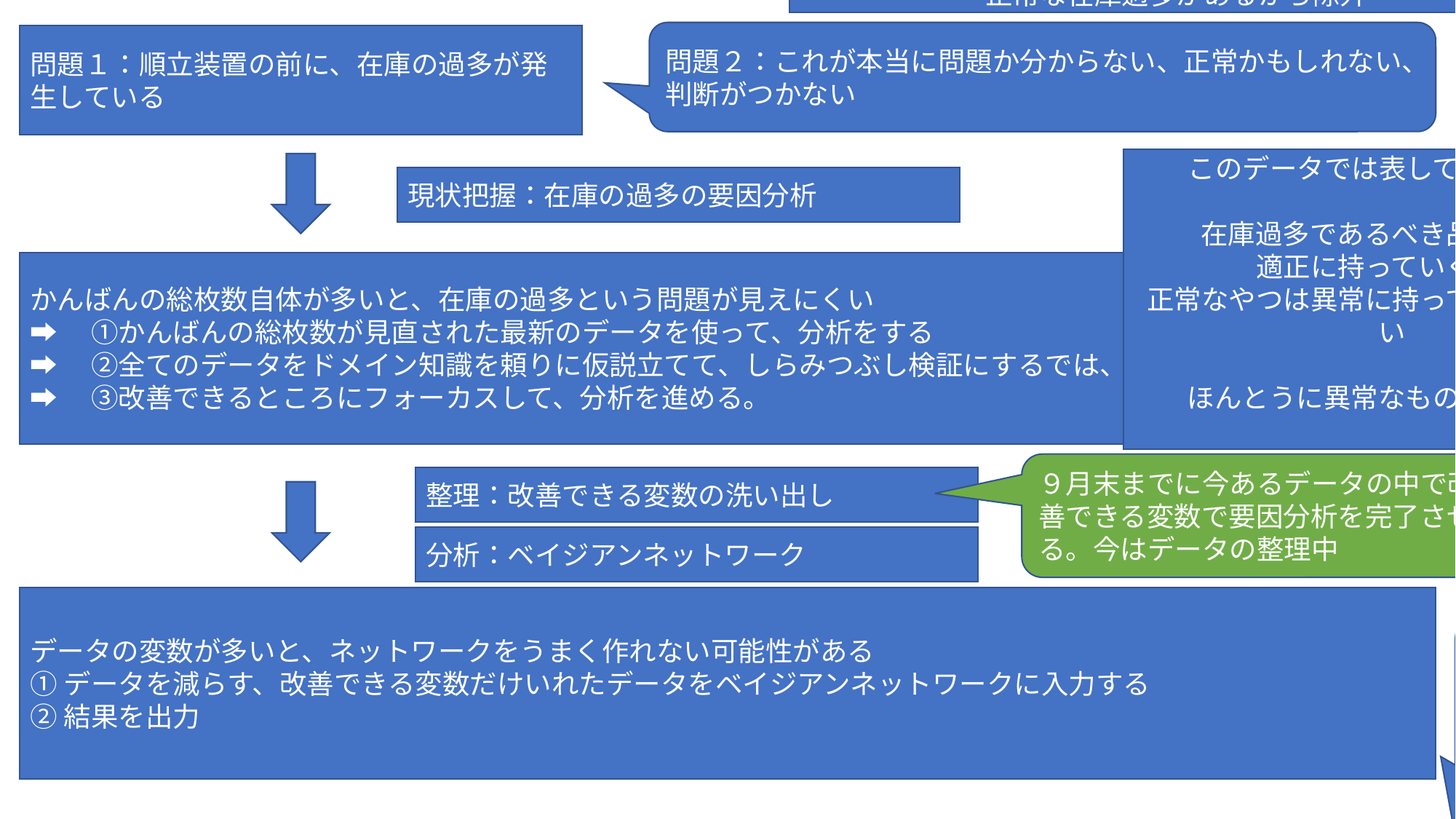

問題のある在庫過多の要因を知りタい
＞＞そのためのあぶり出しの第一ステップがこの分析
正常な在庫過多があるから除外
問題２：これが本当に問題か分からない、正常かもしれない、判断がつかない
問題１：順立装置の前に、在庫の過多が発生している
このデータでは表してないよね？

在庫過多であるべき品番もある
適正に持っていくべき
正常なやつは異常に持って行った方がいい

ほんとうに異常なものをみつける

現状把握：在庫の過多の要因分析
かんばんの総枚数自体が多いと、在庫の過多という問題が見えにくい
➡　➀かんばんの総枚数が見直された最新のデータを使って、分析をする
➡　➁全てのデータをドメイン知識を頼りに仮説立てて、しらみつぶし検証にするでは、時間がかかる。
➡　③改善できるところにフォーカスして、分析を進める。
９月末までに今あるデータの中で改善できる変数で要因分析を完了させる。今はデータの整理中
整理：改善できる変数の洗い出し

分析：ベイジアンネットワーク
データの変数が多いと、ネットワークをうまく作れない可能性がある
➀データを減らす、改善できる変数だけいれたデータをベイジアンネットワークに入力する
➁結果を出力
可変だけでネットワークを作る

リスクある

全組み合わせを見る